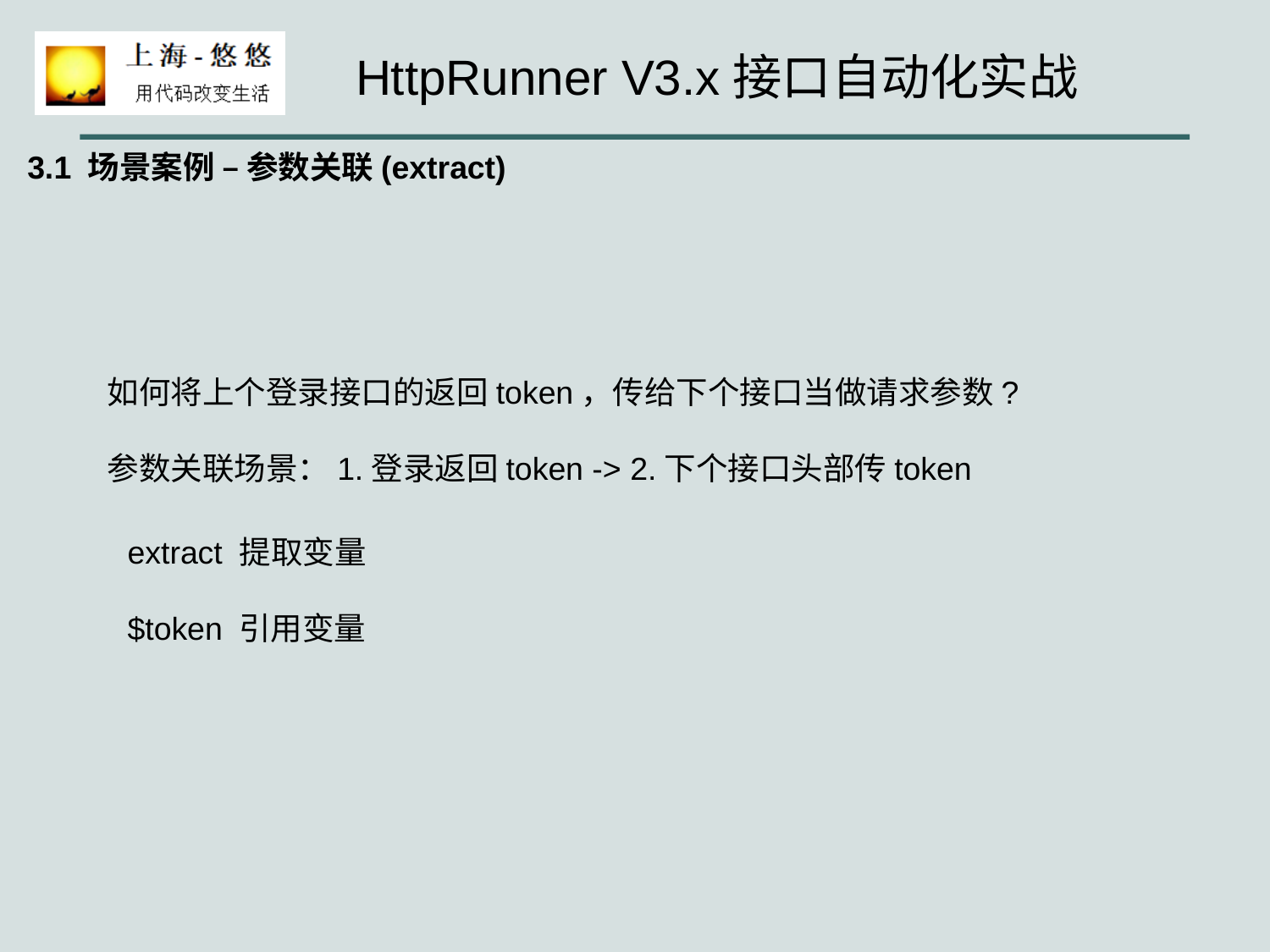

3.1 场景案例 – 参数关联(extract)
如何将上个登录接口的返回token，传给下个接口当做请求参数?

参数关联场景：1.登录返回token -> 2.下个接口头部传token
extract 提取变量

$token 引用变量